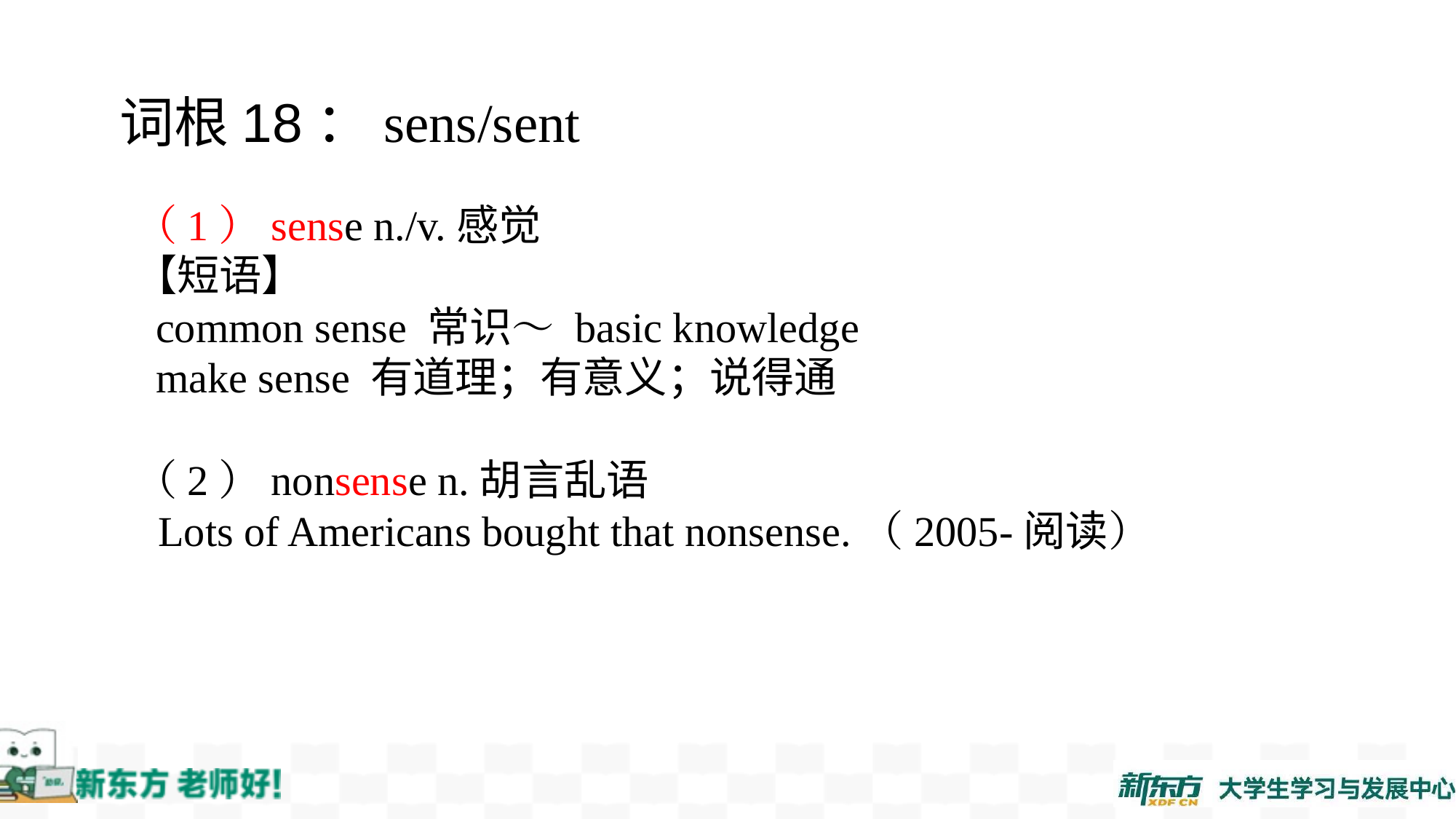

词根18：sens/sent
（1）sense n./v.感觉
【短语】
  common sense 常识～ basic knowledge
  make sense 有道理；有意义；说得通

（2）nonsense n.胡言乱语
  Lots of Americans bought that nonsense.（2005-阅读）